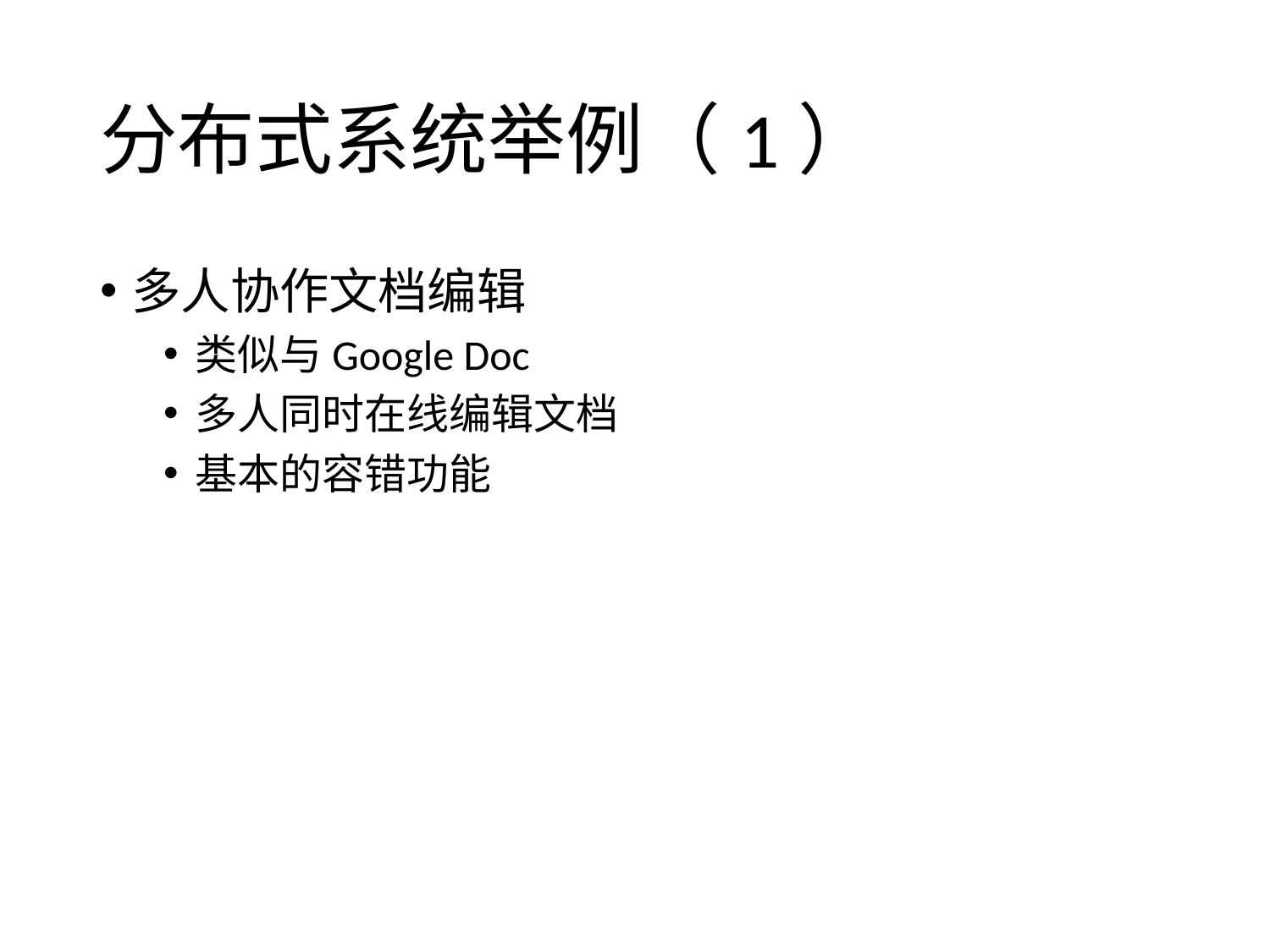

# 分布式系统举例（1）
多人协作文档编辑
类似与Google Doc
多人同时在线编辑文档
基本的容错功能